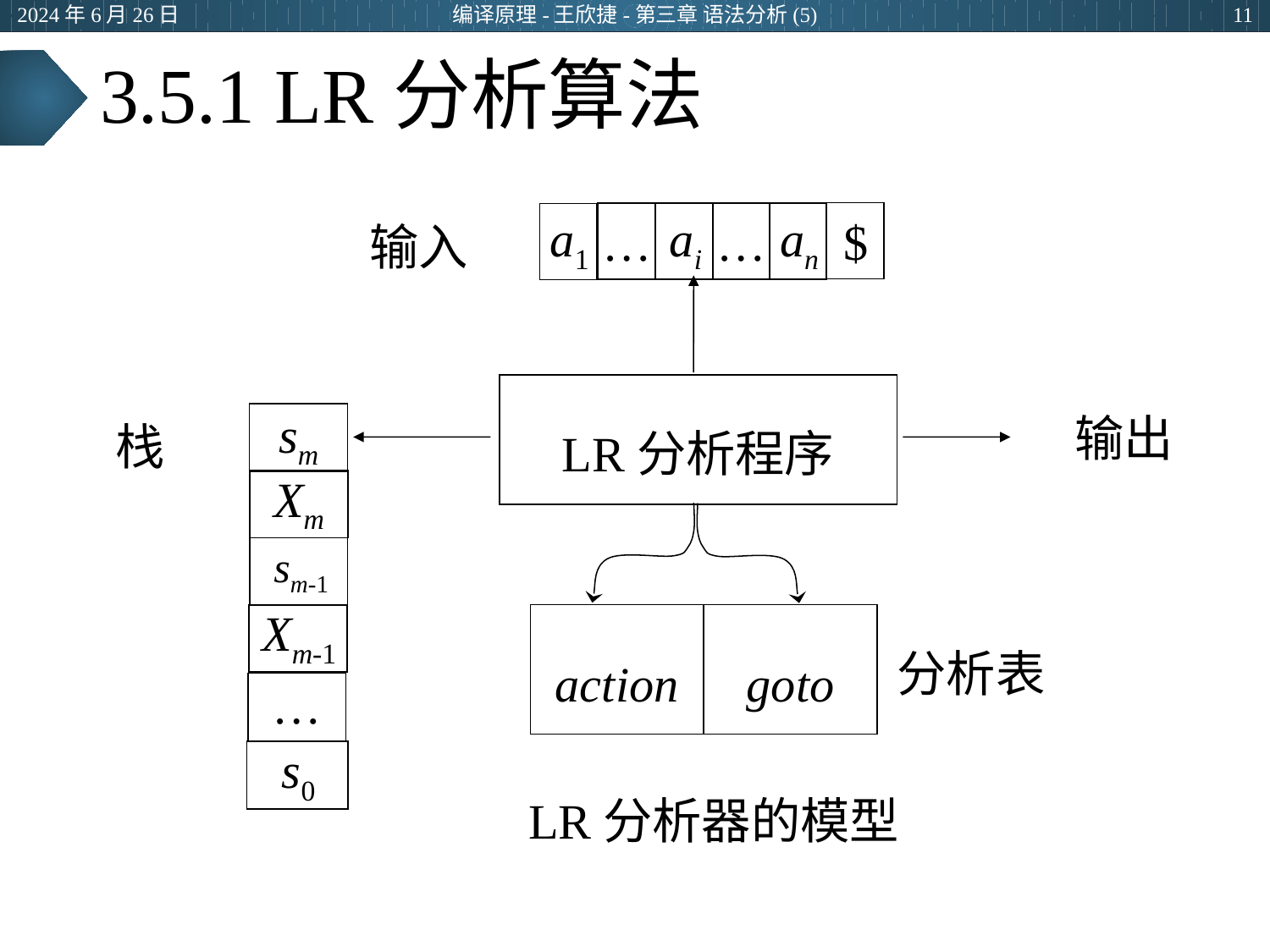

2024年6月26日
编译原理-王欣捷-第三章 语法分析(5)
11
# 3.5.1 LR分析算法
$
…
ai
…
an
a1
输入

LR分析程序
输出
栈
sm
Xm
sm-1
Xm-1
…
s0

action
goto
LR分析器的模型
分析表